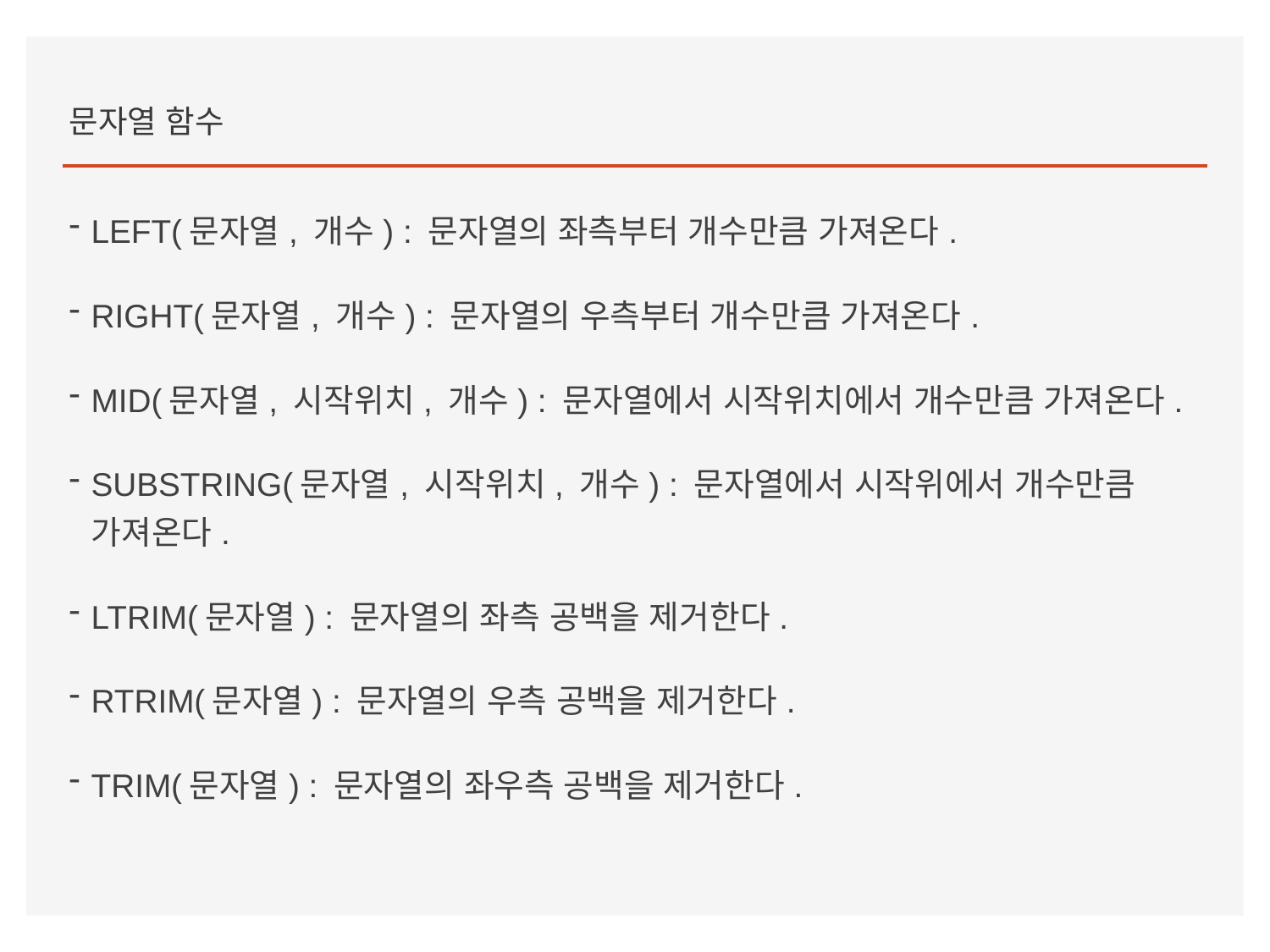

문자열 함수
LEFT(문자열, 개수) : 문자열의 좌측부터 개수만큼 가져온다.
RIGHT(문자열, 개수) : 문자열의 우측부터 개수만큼 가져온다.
MID(문자열, 시작위치, 개수) : 문자열에서 시작위치에서 개수만큼 가져온다.
SUBSTRING(문자열, 시작위치, 개수) : 문자열에서 시작위에서 개수만큼 가져온다.
LTRIM(문자열) : 문자열의 좌측 공백을 제거한다.
RTRIM(문자열) : 문자열의 우측 공백을 제거한다.
TRIM(문자열) : 문자열의 좌우측 공백을 제거한다.